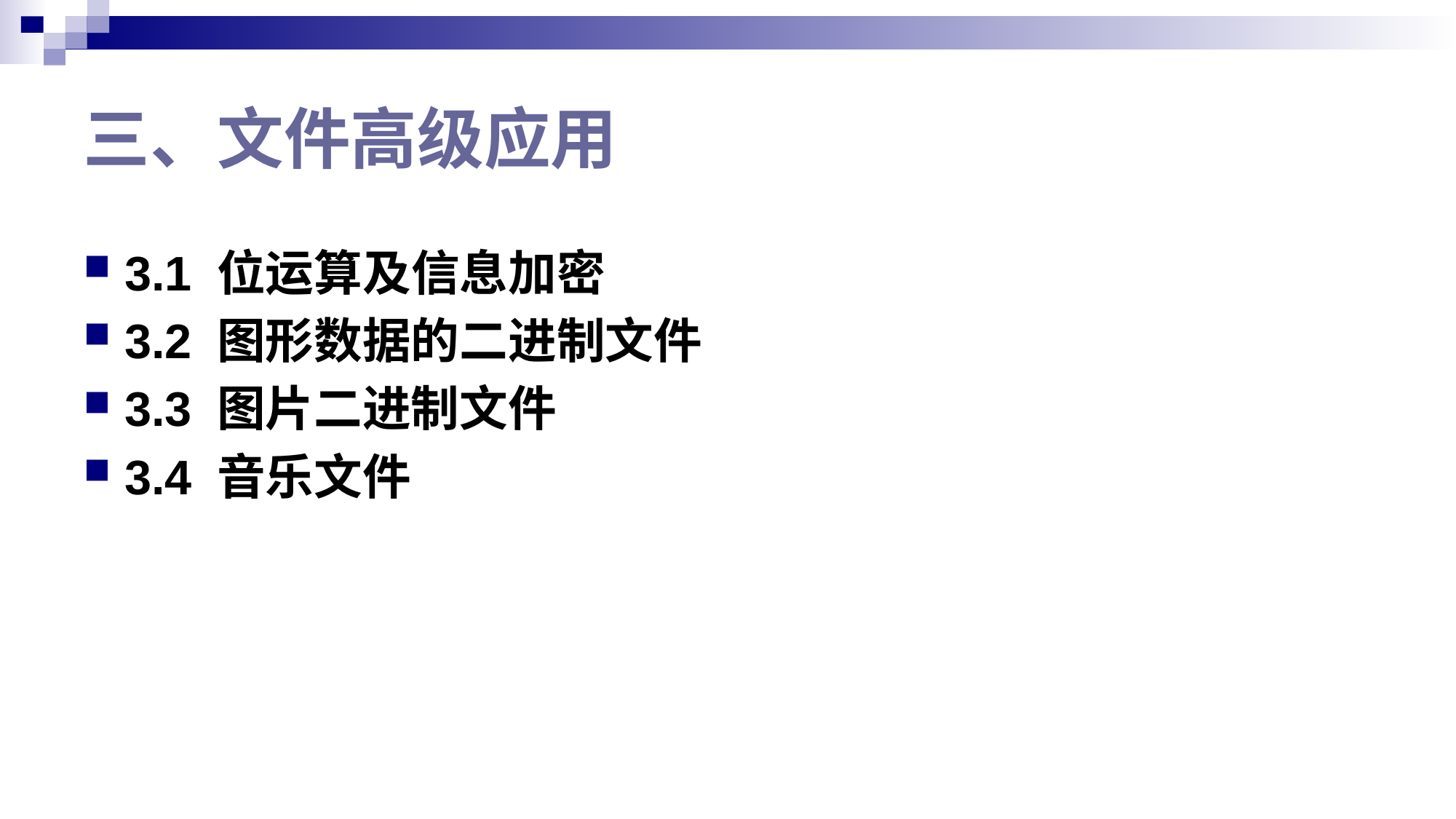

# 三、文件高级应用
3.1 位运算及信息加密
3.2 图形数据的二进制文件
3.3 图片二进制文件
3.4 音乐文件